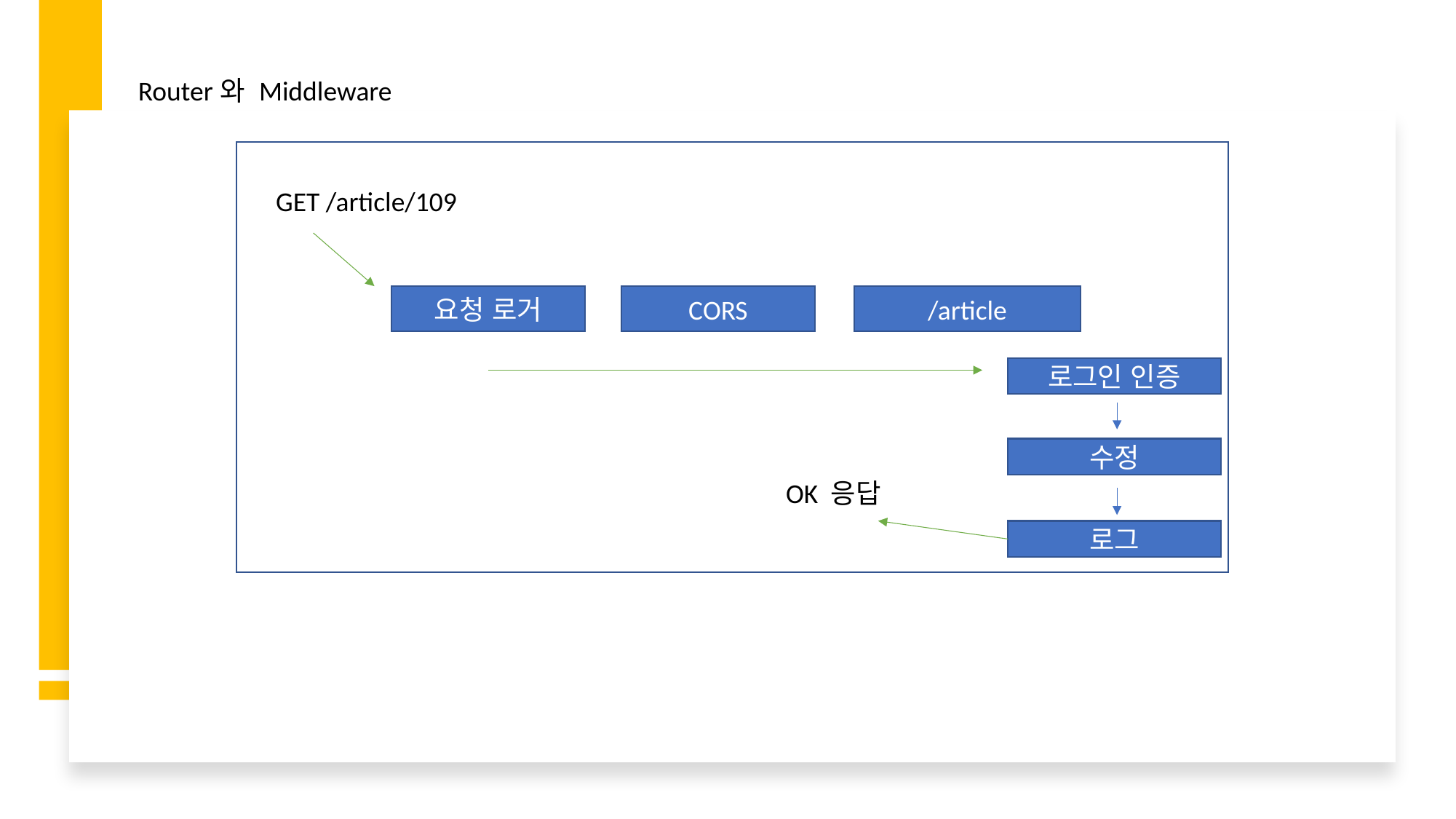

Router와 Middleware

GET /article/109
요청 로거
CORS
/article

로그인 인증
수정
OK 응답
로그